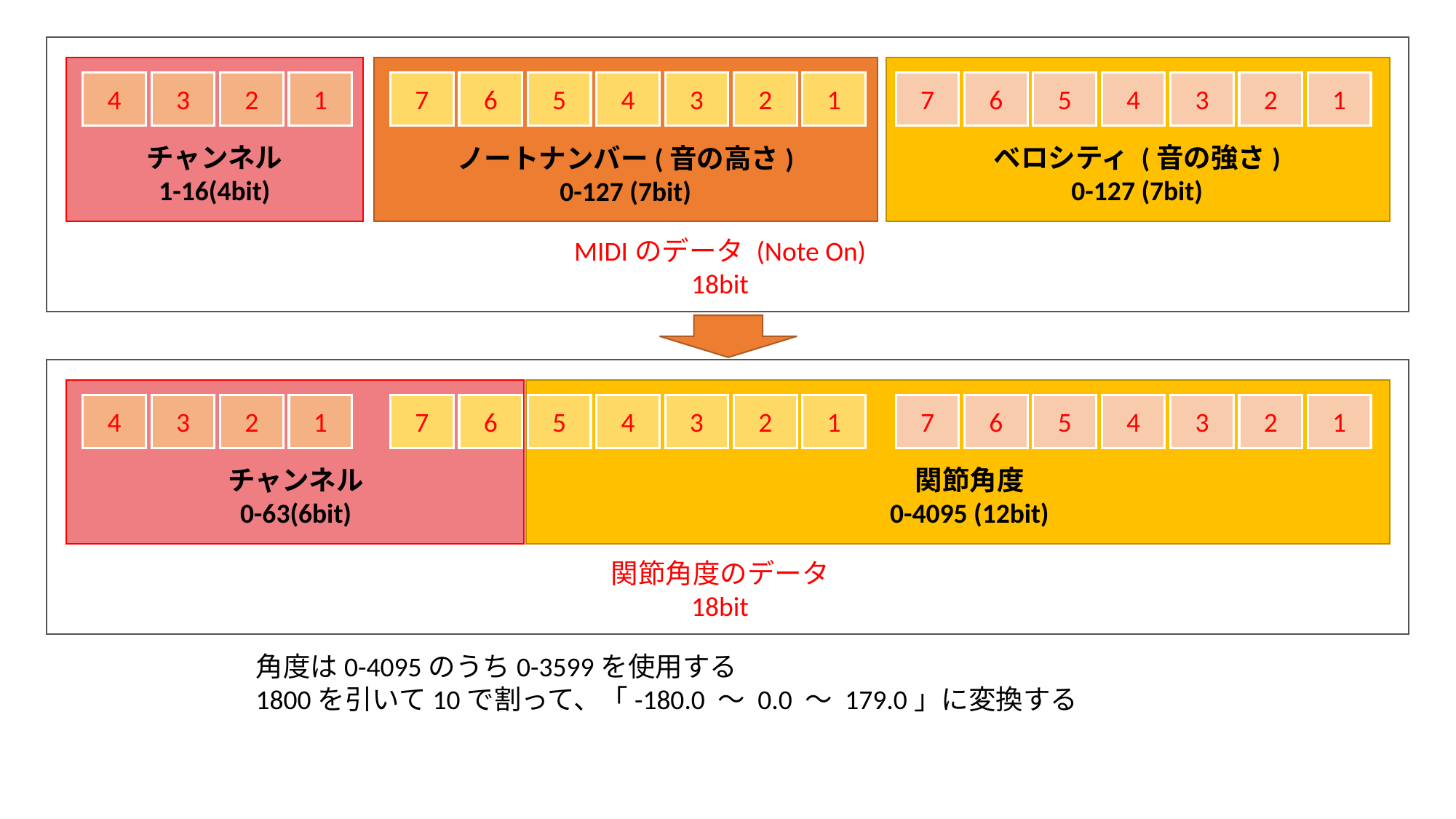

3
1
3
1
7
5
4
2
7
5
4
2
4
2
1
6
6
3
チャンネル
1-16(4bit)
ベロシティ (音の強さ)
0-127 (7bit)

ノートナンバー(音の高さ)
0-127 (7bit)
MIDIのデータ (Note On)
18bit

3
1
3
1
7
5
4
2
7
5
4
2
4
2
1
6
6
3
チャンネル
0-63(6bit)
関節角度
0-4095 (12bit)
関節角度のデータ
18bit
角度は0-4095のうち0-3599を使用する
1800を引いて10で割って、「-180.0 ～ 0.0 ～ 179.0」に変換する